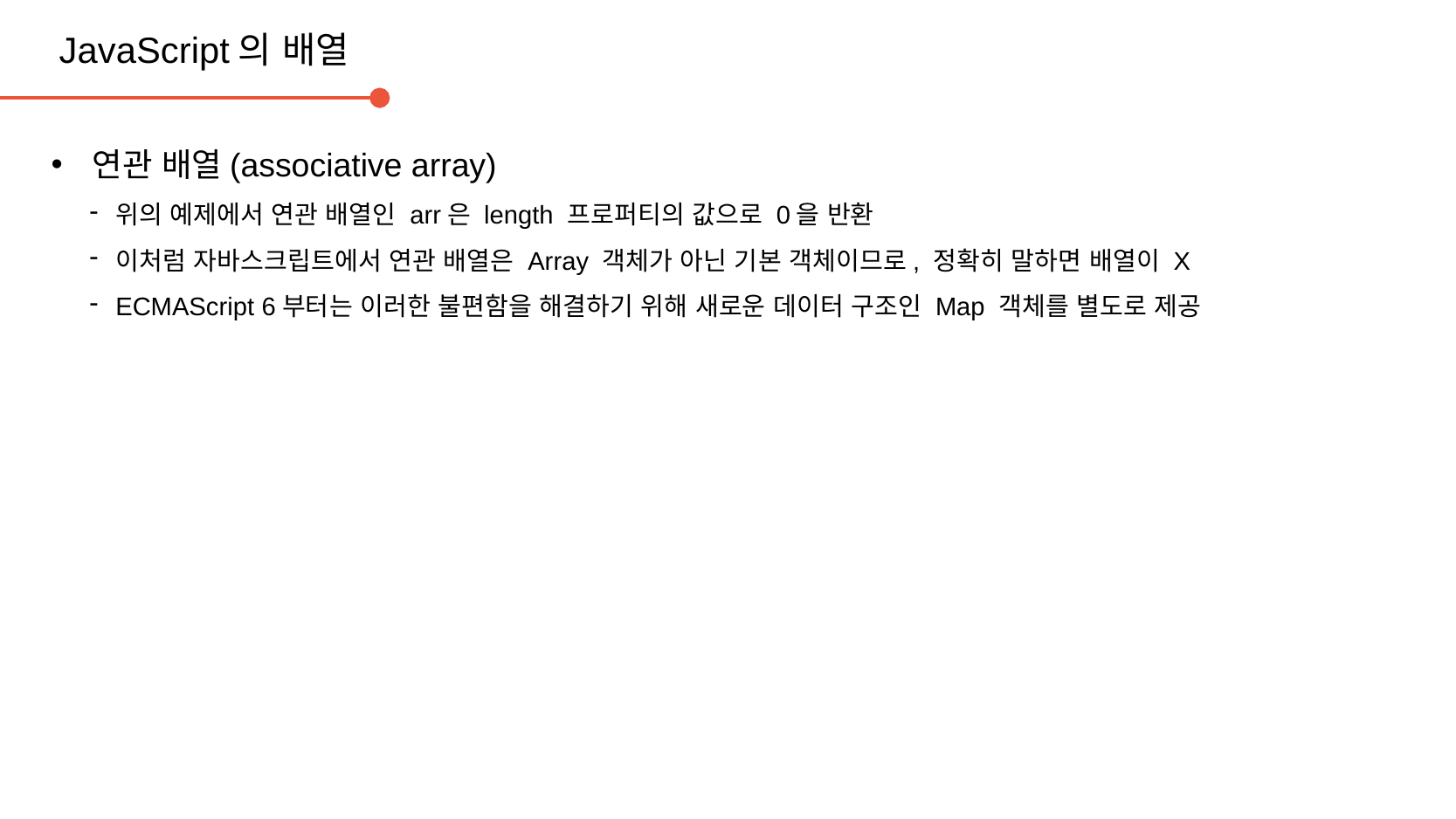

JavaScript의 배열
연관 배열(associative array)
위의 예제에서 연관 배열인 arr은 length 프로퍼티의 값으로 0을 반환
이처럼 자바스크립트에서 연관 배열은 Array 객체가 아닌 기본 객체이므로, 정확히 말하면 배열이 X
ECMAScript 6부터는 이러한 불편함을 해결하기 위해 새로운 데이터 구조인 Map 객체를 별도로 제공